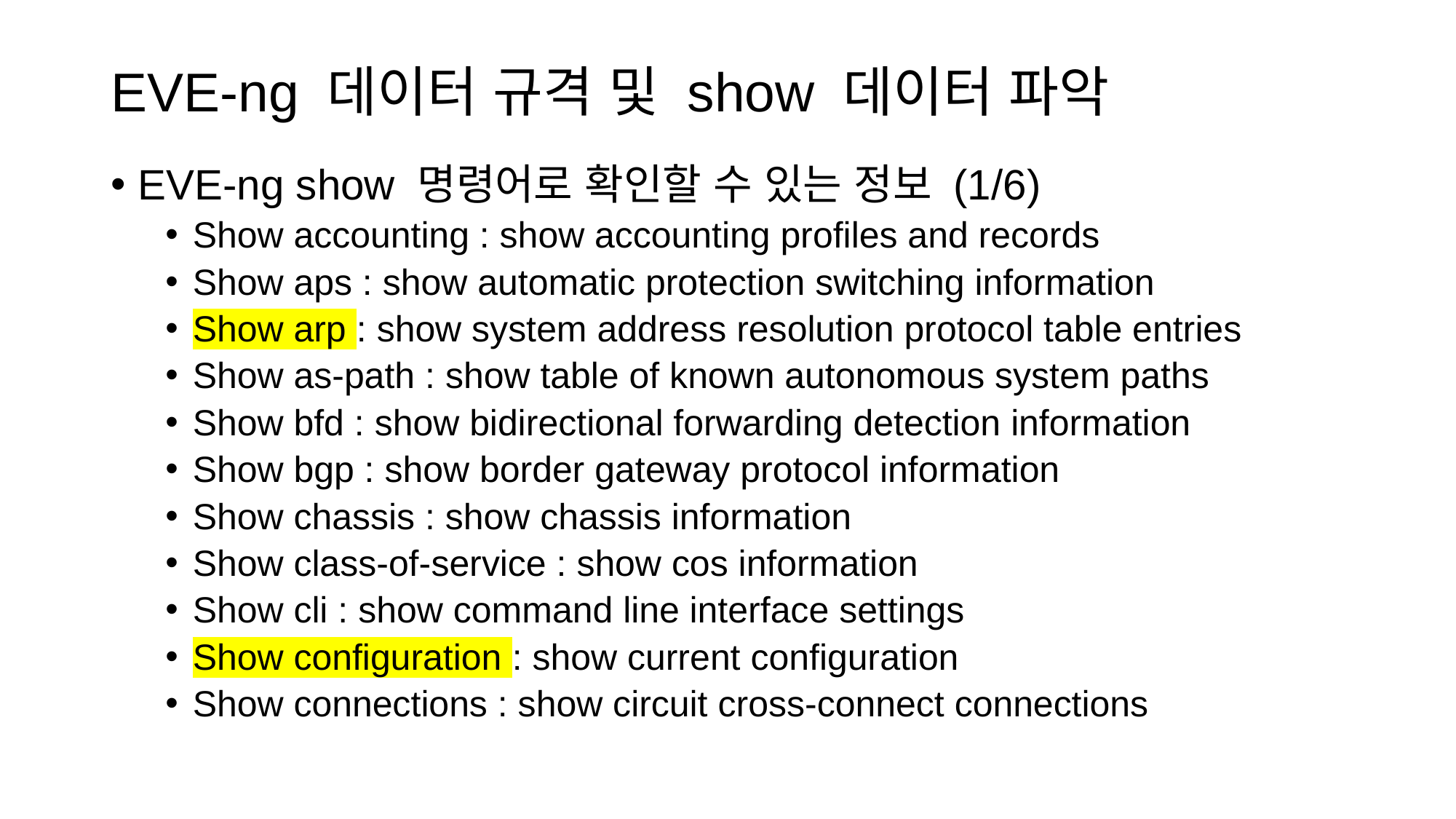

# EVE-ng 데이터 규격 및 show 데이터 파악
EVE-ng show 명령어로 확인할 수 있는 정보 (1/6)
Show accounting : show accounting profiles and records
Show aps : show automatic protection switching information
Show arp : show system address resolution protocol table entries
Show as-path : show table of known autonomous system paths
Show bfd : show bidirectional forwarding detection information
Show bgp : show border gateway protocol information
Show chassis : show chassis information
Show class-of-service : show cos information
Show cli : show command line interface settings
Show configuration : show current configuration
Show connections : show circuit cross-connect connections